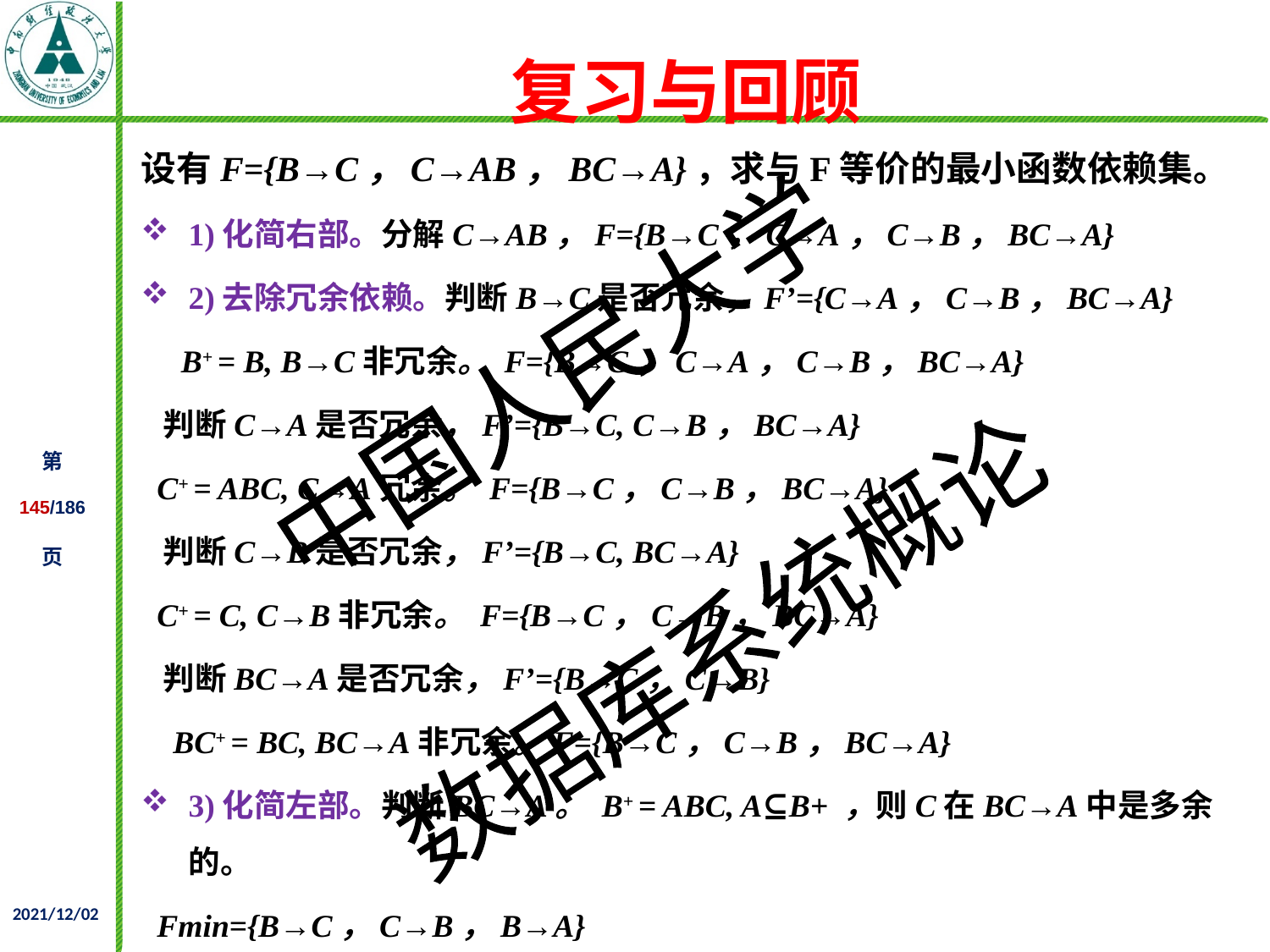

# 复习与回顾
设有F={B→C，C→AB，BC→A}，求与F等价的最小函数依赖集。
1)化简右部。分解C→AB，F={B→C，C→A，C→B，BC→A}
2)去除冗余依赖。判断B→C是否冗余，F’={C→A，C→B，BC→A}
     B+ = B, B→C非冗余。 F={B→C，C→A，C→B，BC→A}
  判断C→A是否冗余，F’={B→C, C→B，BC→A}
  C+ = ABC, C→A冗余。 F={B→C，C→B，BC→A}
  判断C→B是否冗余，F’={B→C, BC→A}
  C+ = C, C→B非冗余。 F={B→C，C→B，BC→A}
  判断BC→A是否冗余，F’={B→C，C→B}
    BC+ = BC, BC→A非冗余。F={B→C，C→B，BC→A}
3)化简左部。判断BC→A。 B+ = ABC, A⊆B+ ，则C在BC→A中是多余的。
  Fmin={B→C，C→B，B→A}
2021/12/02